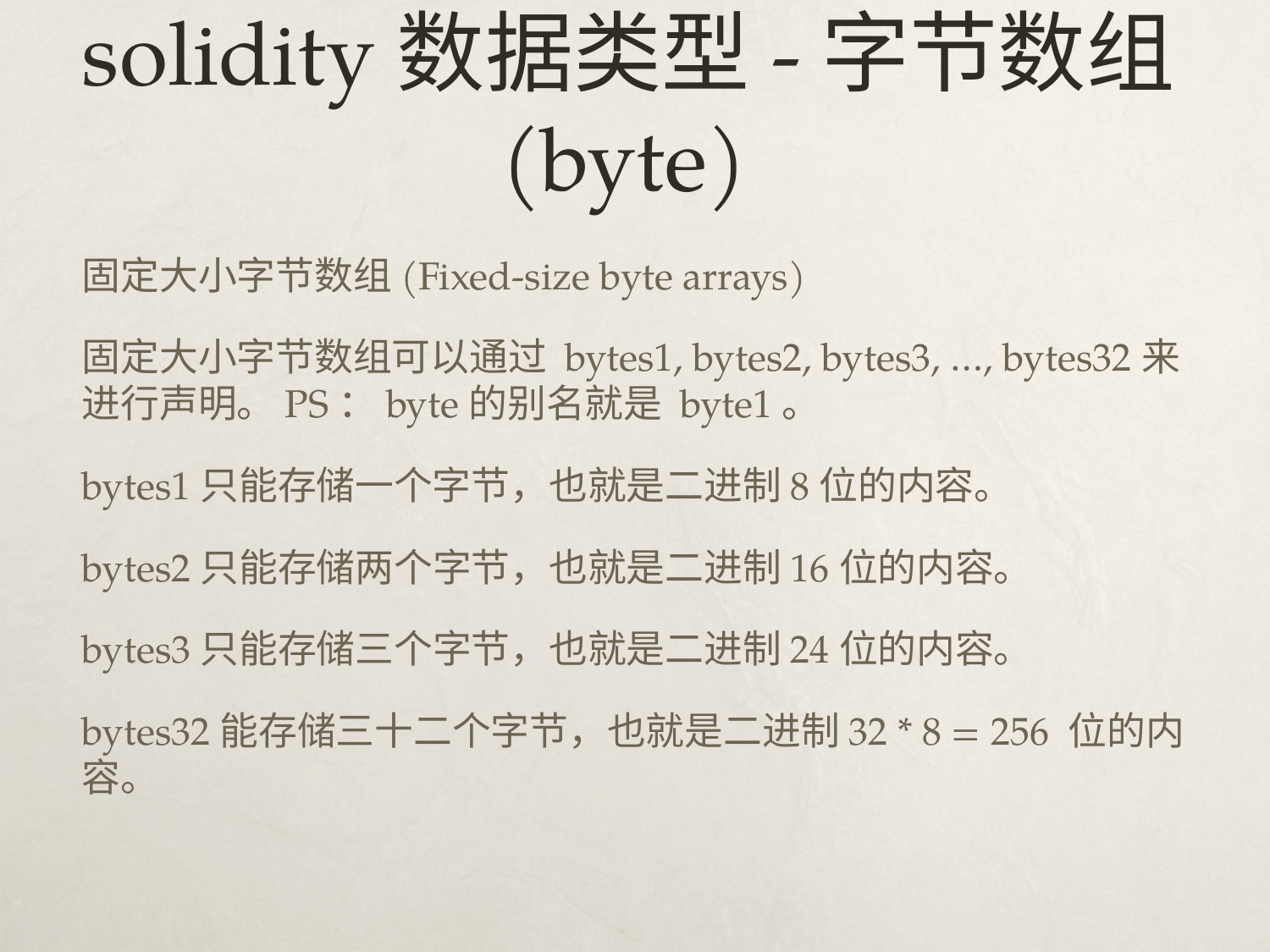

# solidity数据类型-字节数组(byte)
固定大小字节数组(Fixed-size byte arrays)
固定大小字节数组可以通过 bytes1, bytes2, bytes3, …, bytes32来进行声明。PS：byte的别名就是 byte1。
bytes1只能存储一个字节，也就是二进制8位的内容。
bytes2只能存储两个字节，也就是二进制16位的内容。
bytes3只能存储三个字节，也就是二进制24位的内容。
bytes32能存储三十二个字节，也就是二进制32 * 8 = 256 位的内容。